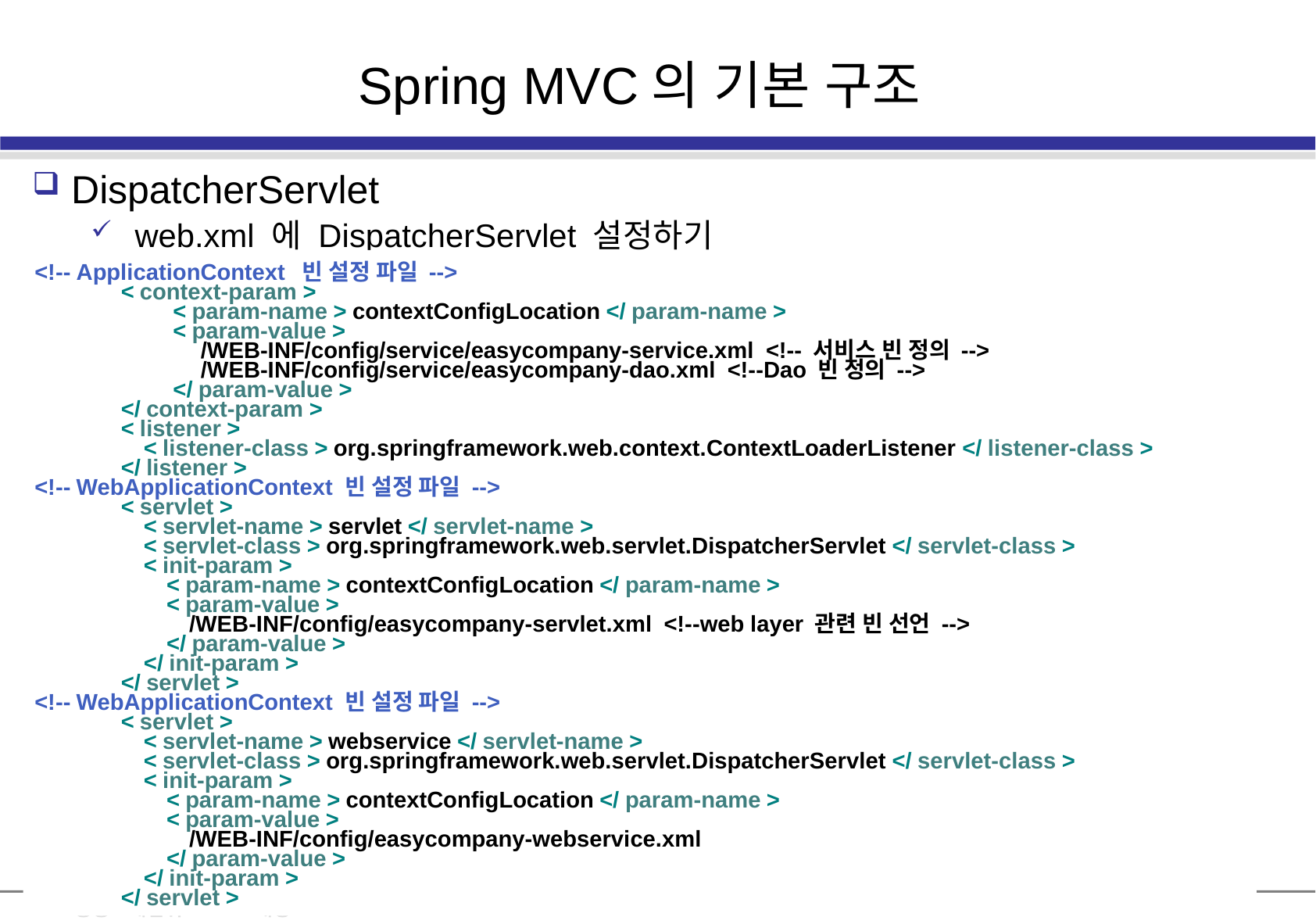

Spring MVC의 기본 구조
 DispatcherServlet
web.xml 에 DispatcherServlet 설정하기

<!-- ApplicationContext  빈 설정 파일 -->
		< context-param >
					< param-name > contextConfigLocation </ param-name >
					< param-value >
							/WEB-INF/config/service/easycompany-service.xml  <!-- 서비스 빈 정의 -->
							/WEB-INF/config/service/easycompany-dao.xml  <!--Dao 빈 정의 -->
					</ param-value >
		</ context-param >
		< listener >
			< listener-class > org.springframework.web.context.ContextLoaderListener </ listener-class >
		</ listener >
<!-- WebApplicationContext 빈 설정 파일 -->
		< servlet >
			< servlet-name > servlet </ servlet-name >
			< servlet-class > org.springframework.web.servlet.DispatcherServlet </ servlet-class >
			< init-param >
				< param-name > contextConfigLocation </ param-name >
				< param-value >
						/WEB-INF/config/easycompany-servlet.xml  <!--web layer 관련 빈 선언 -->
				</ param-value >
			</ init-param >
		</ servlet >
<!-- WebApplicationContext 빈 설정 파일 -->
		< servlet >
			< servlet-name > webservice </ servlet-name >
			< servlet-class > org.springframework.web.servlet.DispatcherServlet </ servlet-class >
			< init-param >
				< param-name > contextConfigLocation </ param-name >
				< param-value >
						/WEB-INF/config/easycompany-webservice.xml
				</ param-value >
			</ init-param >
		</ servlet >
- 20 -